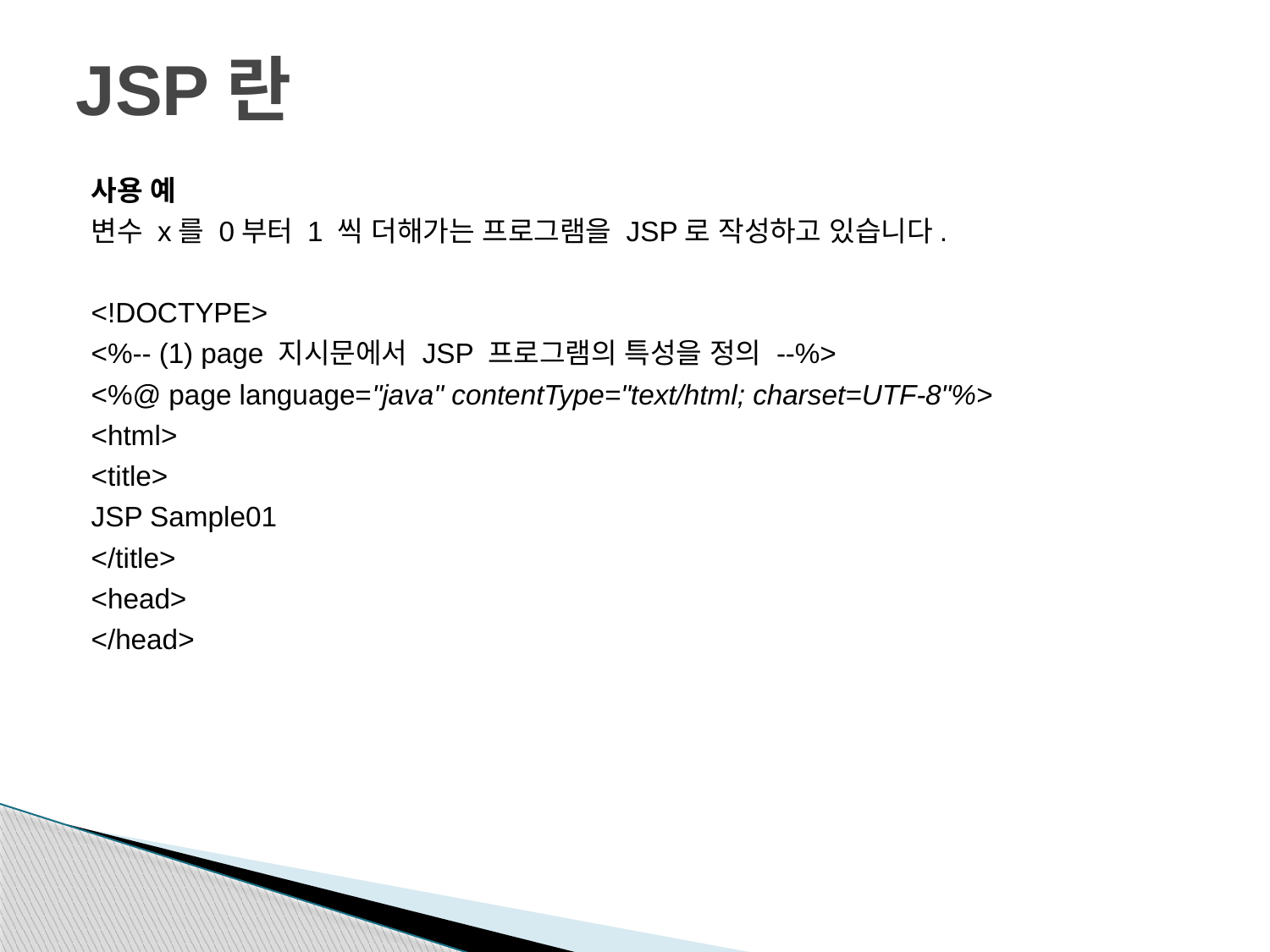

# JSP란
사용 예
변수 x를 0부터 1 씩 더해가는 프로그램을 JSP로 작성하고 있습니다.

<!DOCTYPE>
<%-- (1) page 지시문에서 JSP 프로그램의 특성을 정의 --%>
<%@ page language="java" contentType="text/html; charset=UTF-8"%>
<html>
<title>
JSP Sample01
</title>
<head>
</head>